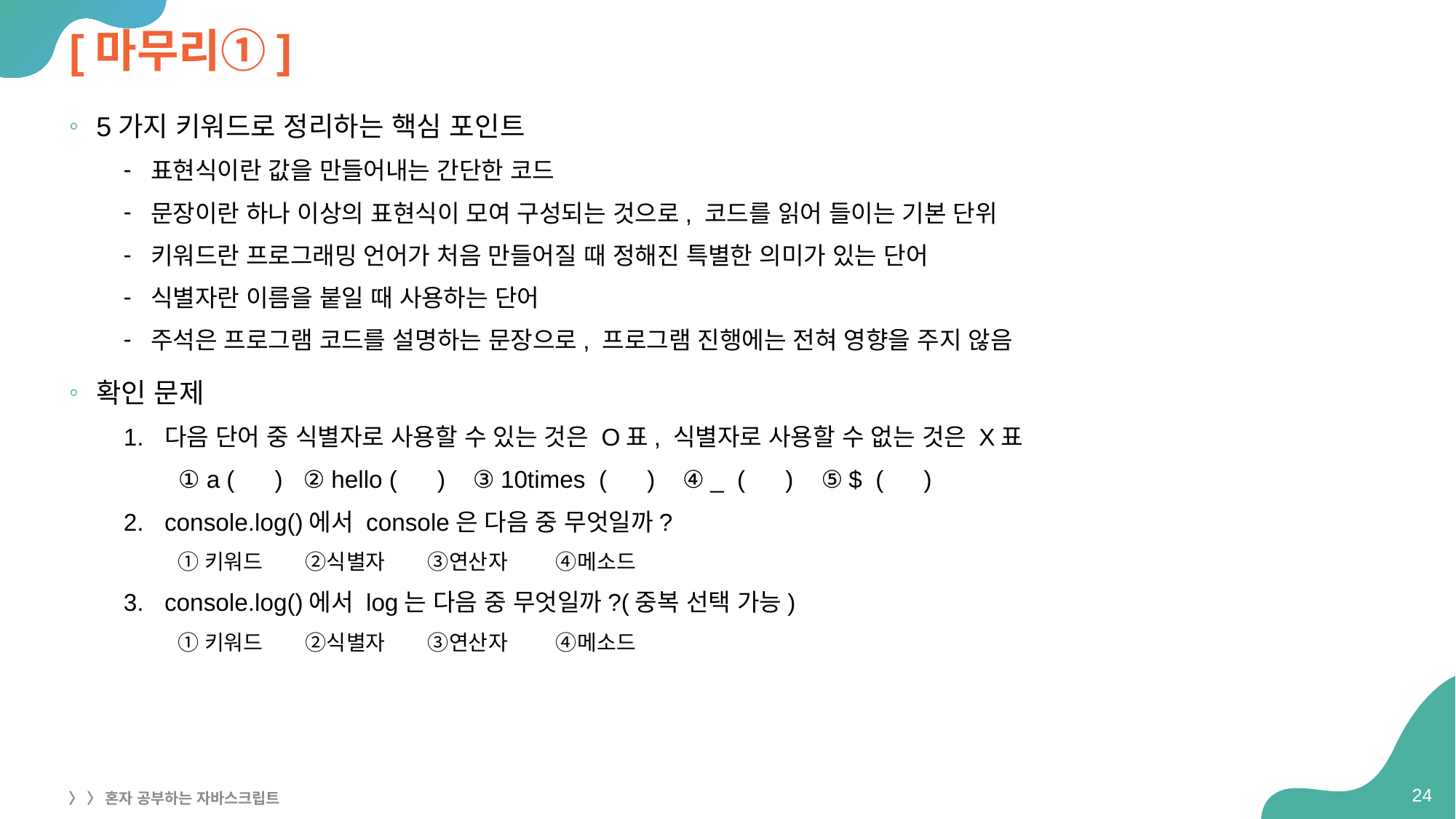

# [마무리①]
5가지 키워드로 정리하는 핵심 포인트
표현식이란 값을 만들어내는 간단한 코드
문장이란 하나 이상의 표현식이 모여 구성되는 것으로, 코드를 읽어 들이는 기본 단위
키워드란 프로그래밍 언어가 처음 만들어질 때 정해진 특별한 의미가 있는 단어
식별자란 이름을 붙일 때 사용하는 단어
주석은 프로그램 코드를 설명하는 문장으로, 프로그램 진행에는 전혀 영향을 주지 않음
확인 문제
다음 단어 중 식별자로 사용할 수 있는 것은 O표, 식별자로 사용할 수 없는 것은 X표
① a (      )   ② hello (      )    ③ 10times  (      )    ④ _  (      )    ⑤ $  (      )
console.log()에서 console은 다음 중 무엇일까?
①키워드       ②식별자       ③연산자        ④메소드
console.log()에서 log는 다음 중 무엇일까?(중복 선택 가능)
①키워드       ②식별자       ③연산자        ④메소드

24
〉 〉 혼자 공부하는 자바스크립트